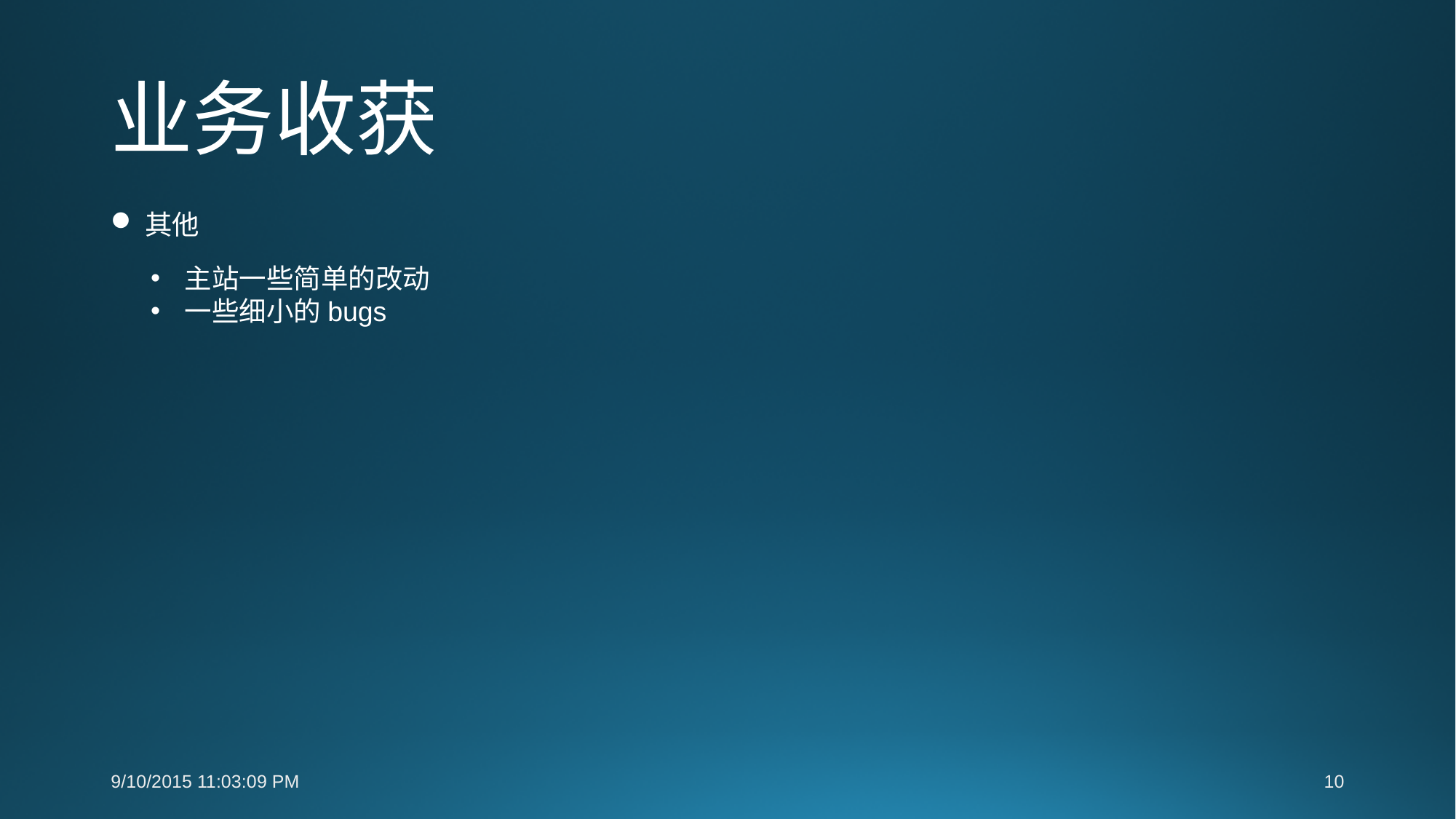

# 业务收获
其他
主站一些简单的改动
一些细小的bugs
9/10/2015 11:03:09 PM
10